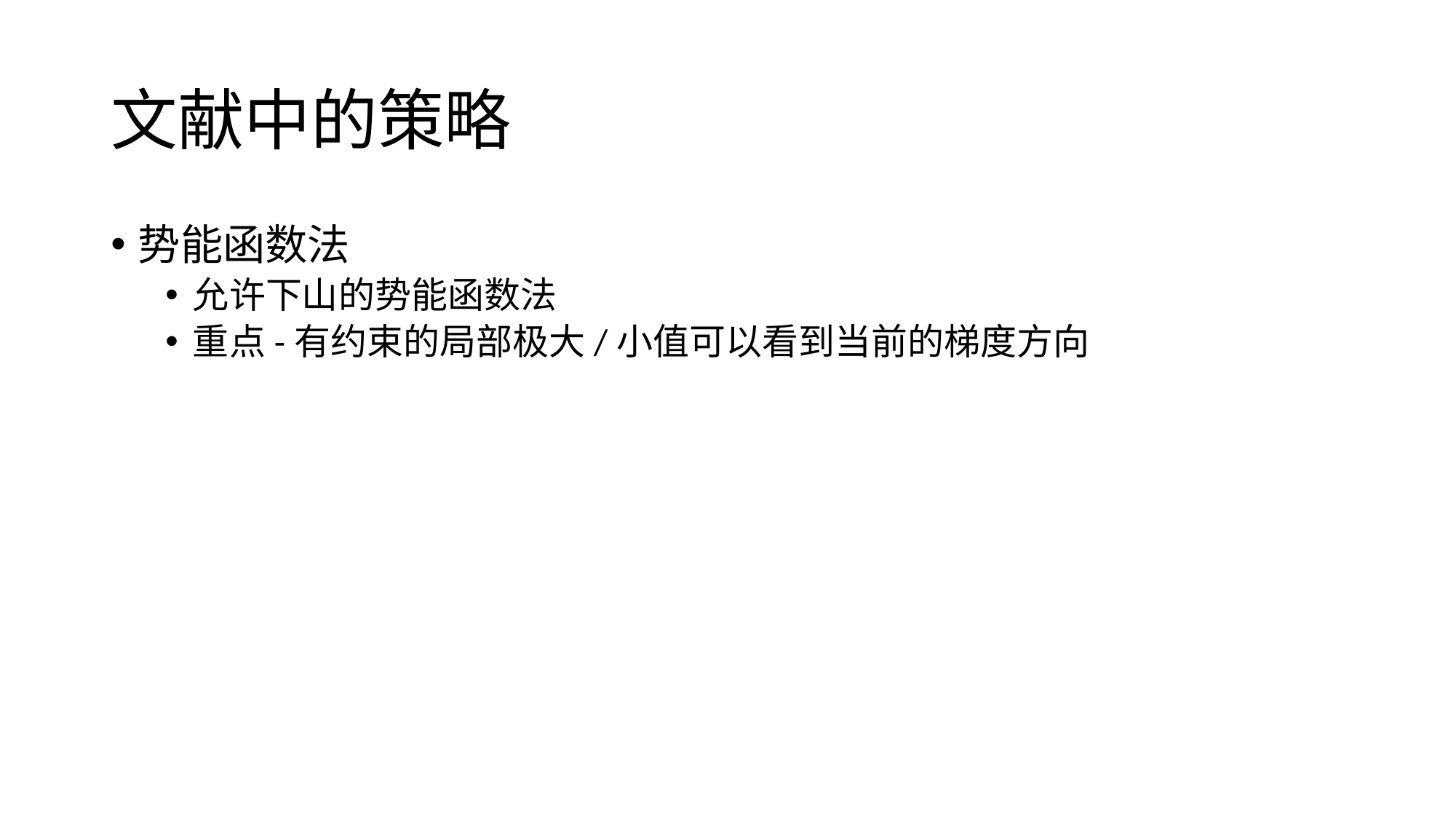

# 文献中的策略
势能函数法
允许下山的势能函数法
重点-有约束的局部极大/小值可以看到当前的梯度方向